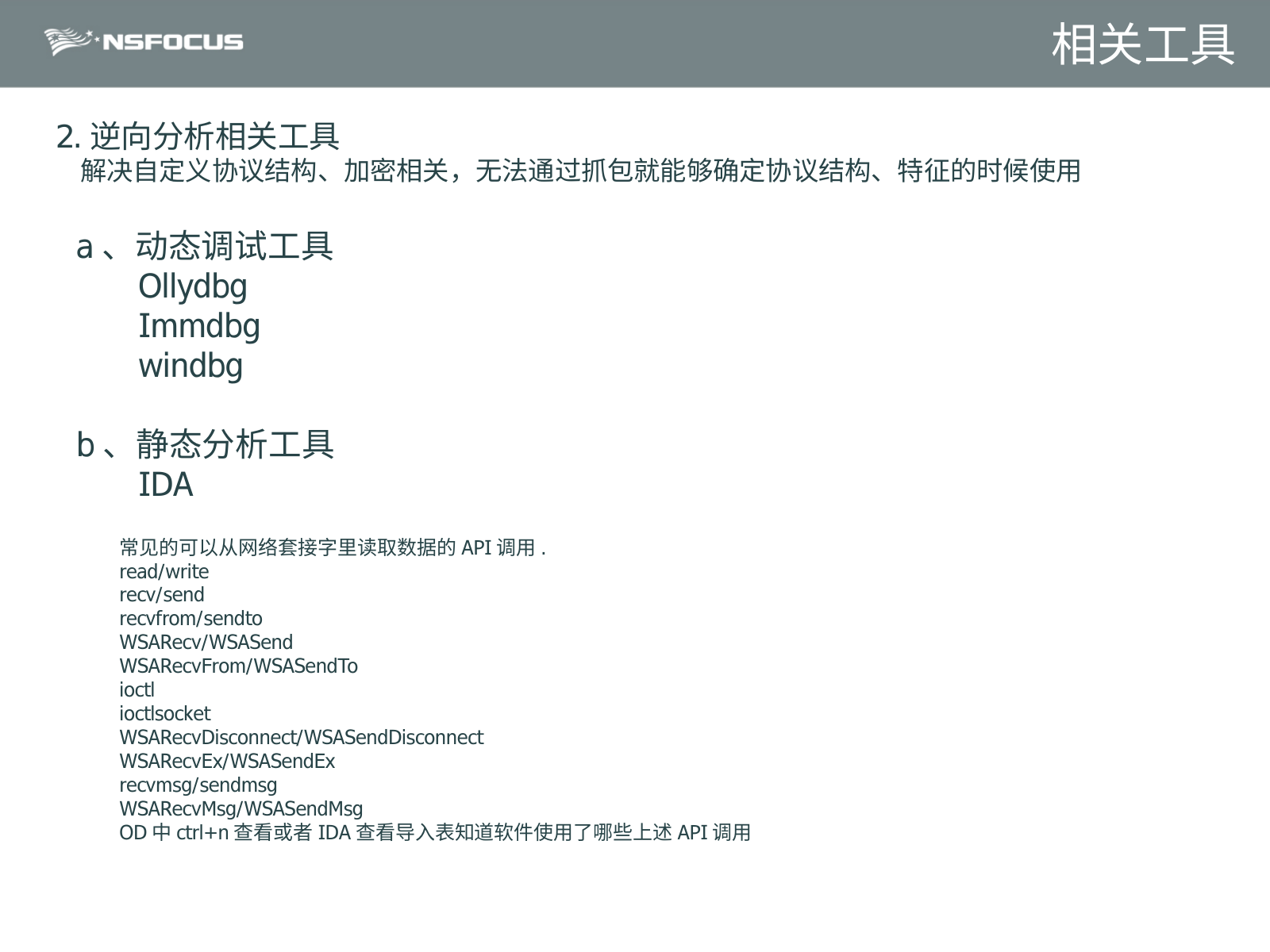

# 相关工具
2.逆向分析相关工具
   解决自定义协议结构、加密相关，无法通过抓包就能够确定协议结构、特征的时候使用

  a、动态调试工具
        Ollydbg
        Immdbg
        windbg

  b、静态分析工具
        IDA

常见的可以从网络套接字里读取数据的API调用.
read/write
recv/send
recvfrom/sendto
WSARecv/WSASend
WSARecvFrom/WSASendTo
ioctl
ioctlsocket
WSARecvDisconnect/WSASendDisconnect
WSARecvEx/WSASendEx
recvmsg/sendmsg
WSARecvMsg/WSASendMsg
OD中ctrl+n查看或者IDA查看导入表知道软件使用了哪些上述API调用